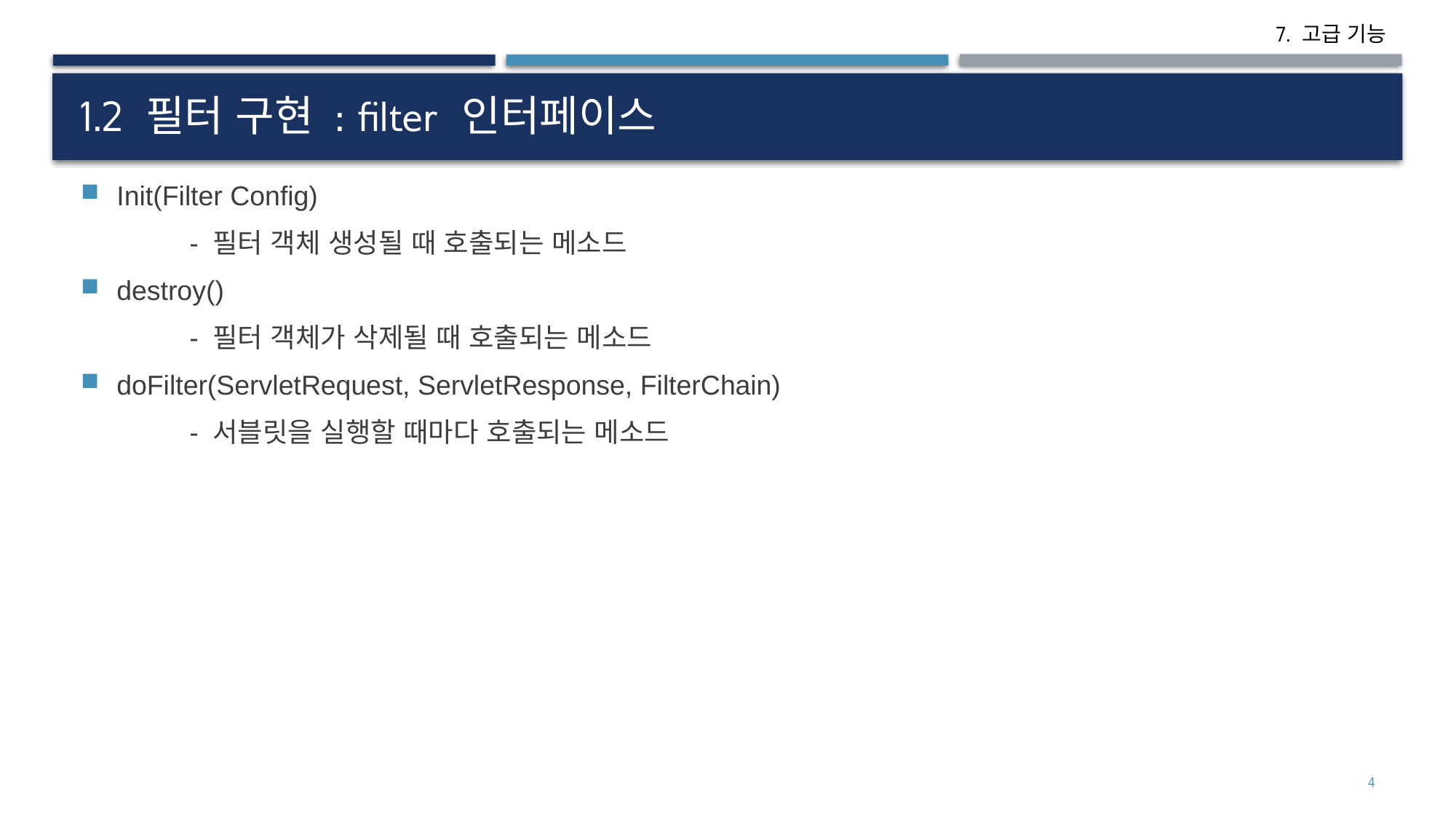

# 1.2 필터 구현 : filter 인터페이스
Init(Filter Config)
	- 필터 객체 생성될 때 호출되는 메소드
destroy()
	- 필터 객체가 삭제될 때 호출되는 메소드
doFilter(ServletRequest, ServletResponse, FilterChain)
	- 서블릿을 실행할 때마다 호출되는 메소드

4